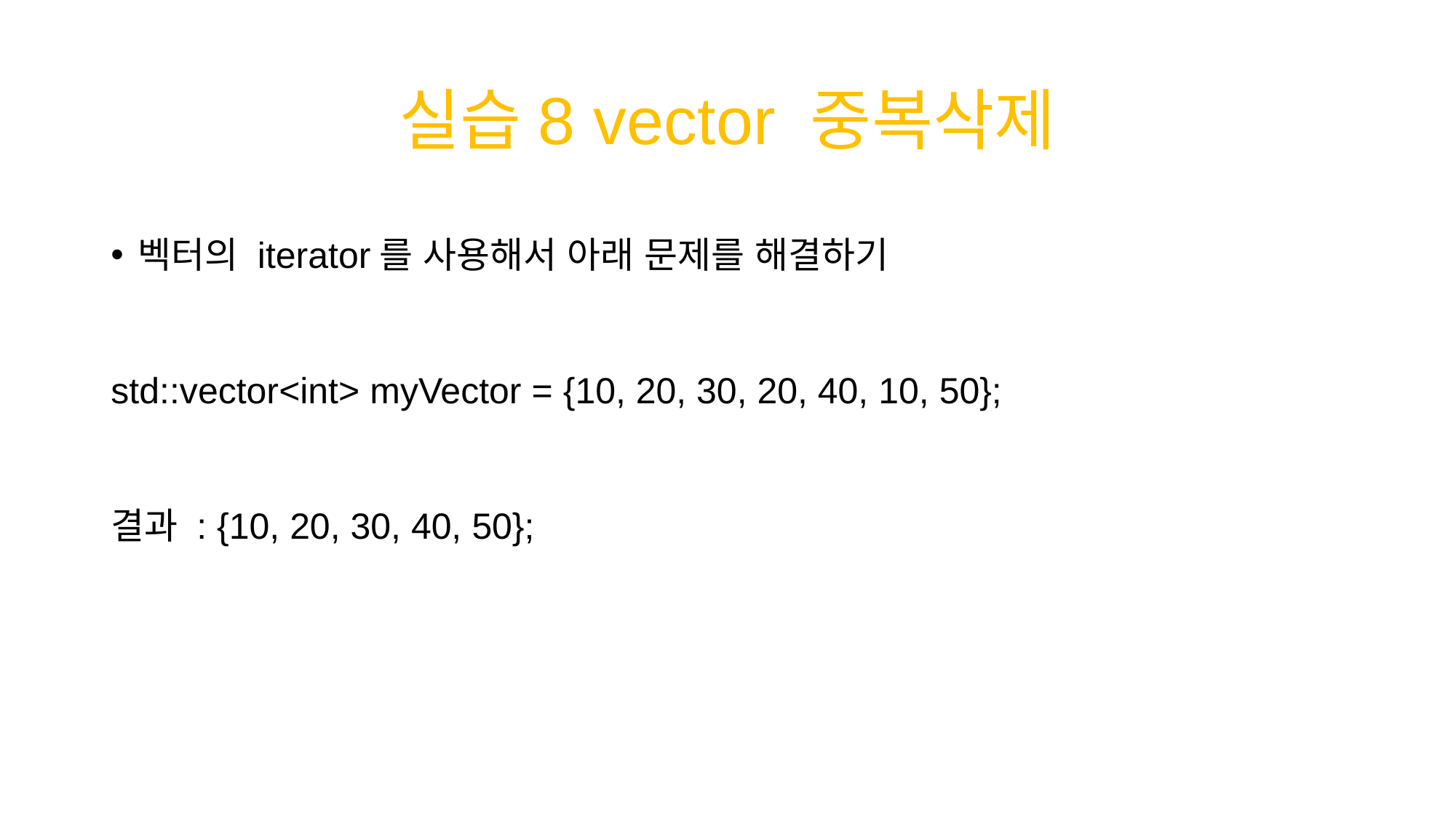

# 실습8 vector 중복삭제
벡터의 iterator를 사용해서 아래 문제를 해결하기

std::vector<int> myVector = {10, 20, 30, 20, 40, 10, 50};

결과 : {10, 20, 30, 40, 50};